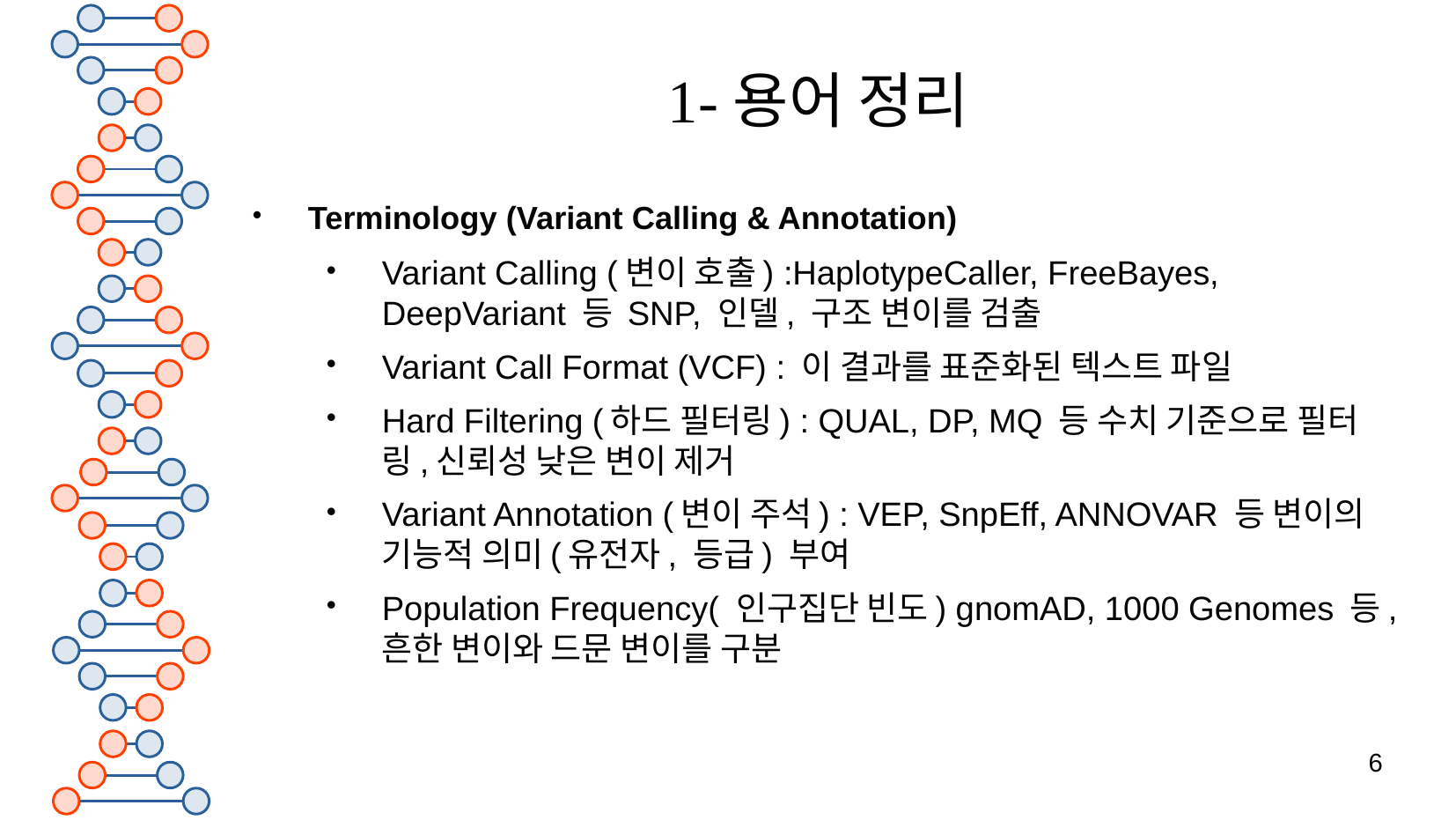

# 1-용어 정리
Terminology (Variant Calling & Annotation)
Variant Calling (변이 호출) :HaplotypeCaller, FreeBayes, DeepVariant 등 SNP, 인델, 구조 변이를 검출
Variant Call Format (VCF) : 이 결과를 표준화된 텍스트 파일
Hard Filtering (하드 필터링) : QUAL, DP, MQ 등 수치 기준으로 필터링,신뢰성 낮은 변이 제거
Variant Annotation (변이 주석) : VEP, SnpEff, ANNOVAR 등 변이의 기능적 의미(유전자, 등급) 부여
Population Frequency( 인구집단 빈도) gnomAD, 1000 Genomes 등,흔한 변이와 드문 변이를 구분
6